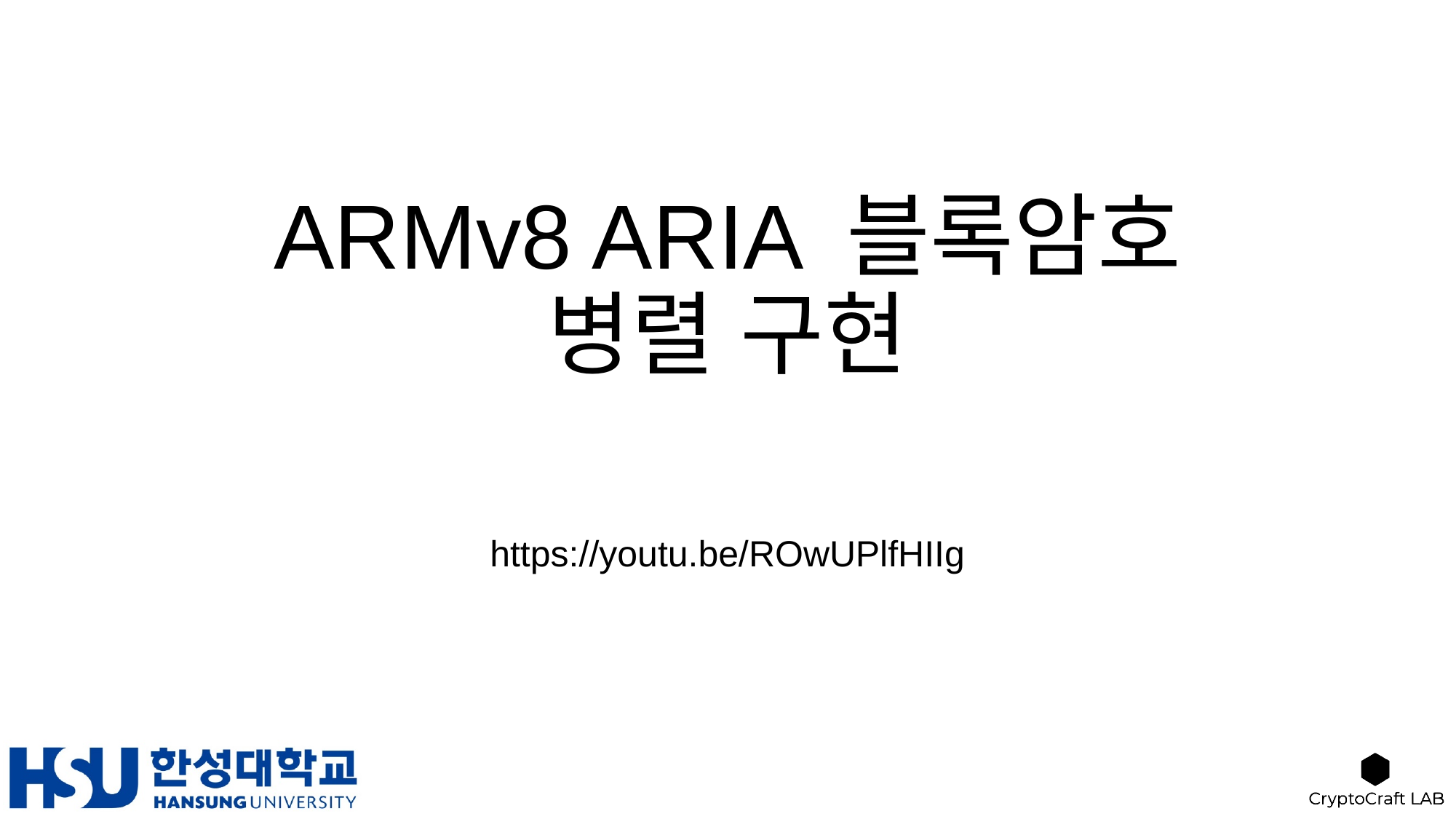

# ARMv8 ARIA 블록암호 병렬 구현
https://youtu.be/ROwUPlfHIIg